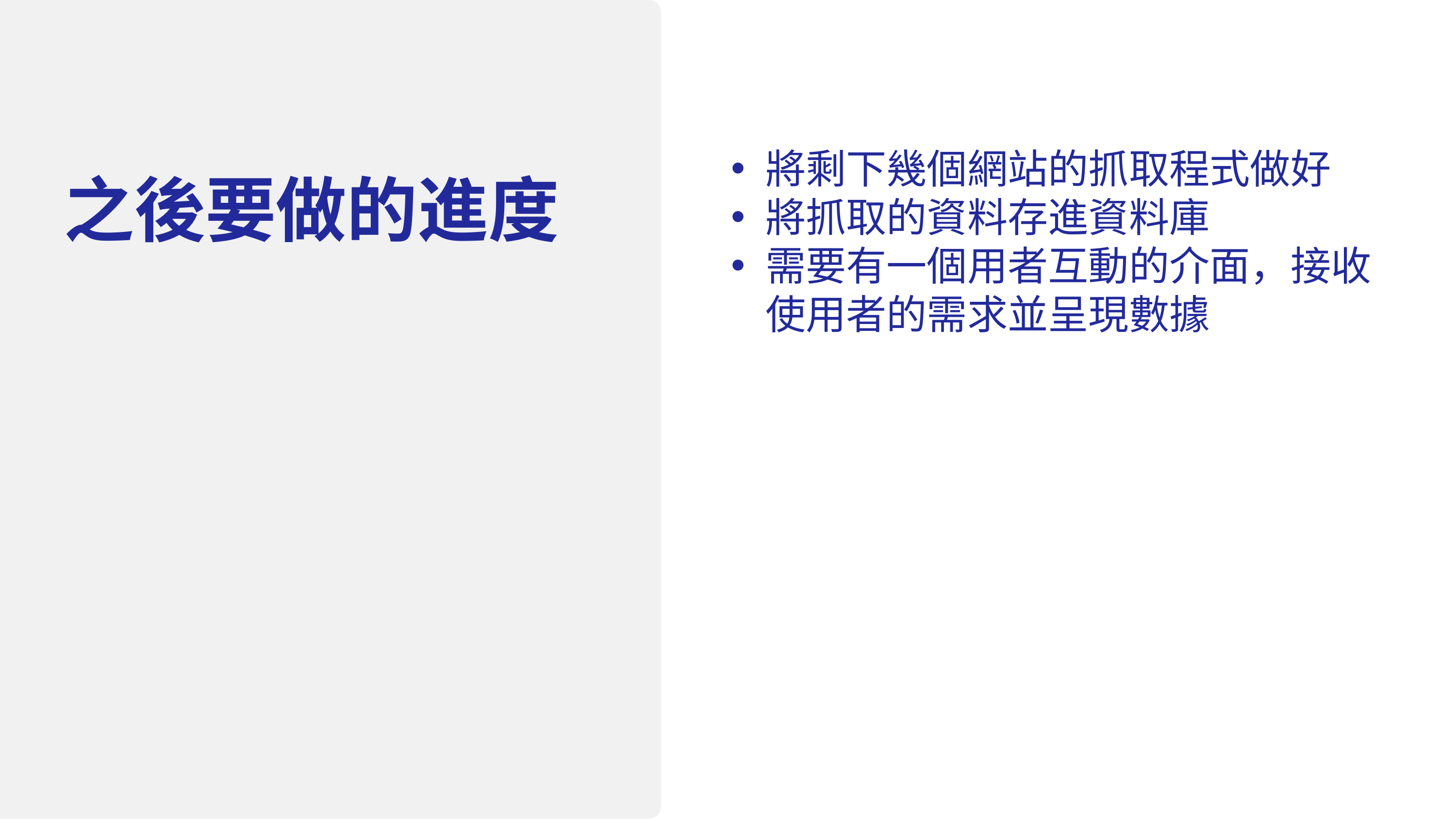

將剩下幾個網站的抓取程式做好
將抓取的資料存進資料庫
需要有一個用者互動的介面，接收使用者的需求並呈現數據
之後要做的進度